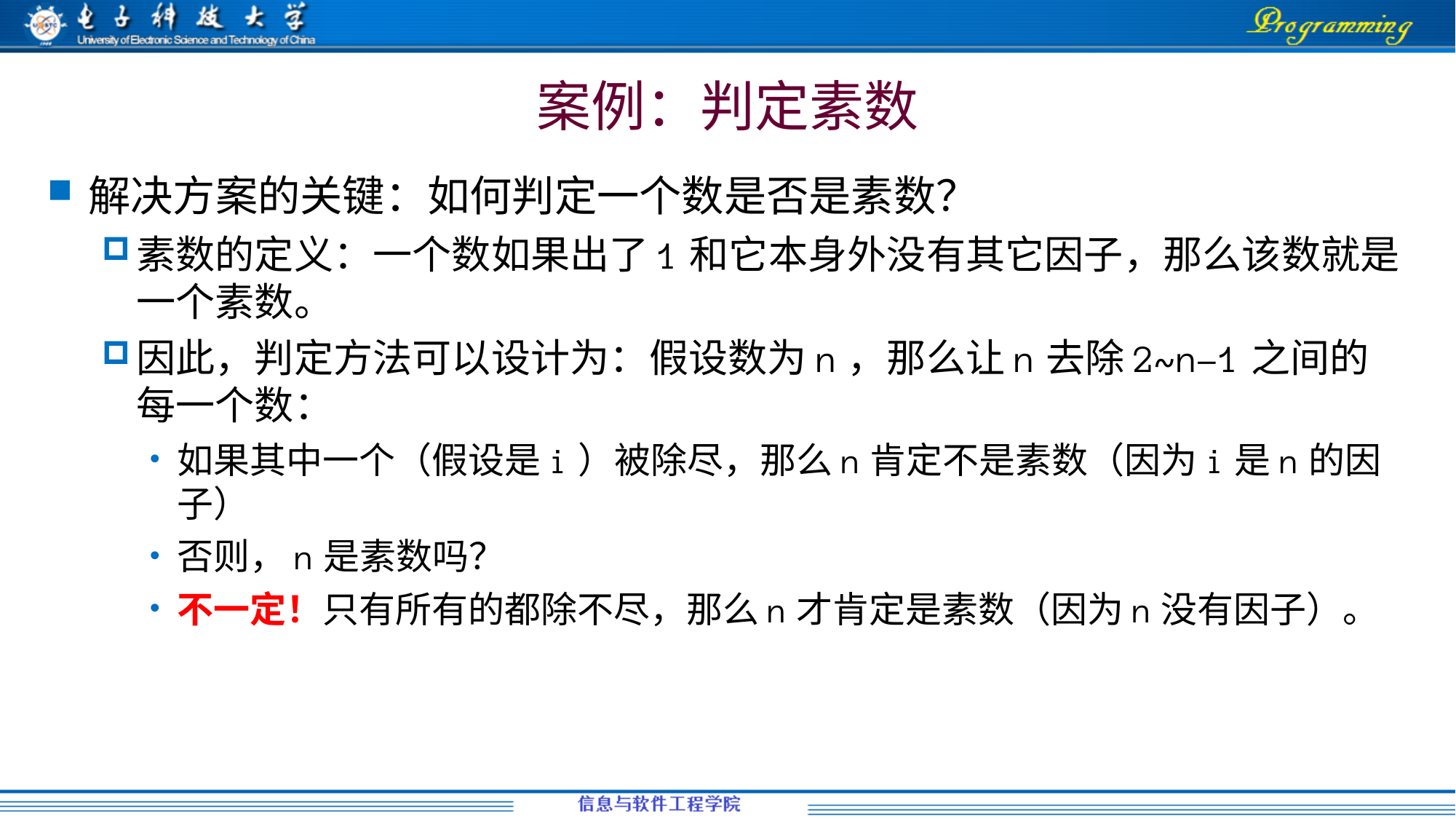

# 案例：判定素数
解决方案的关键：如何判定一个数是否是素数？
素数的定义：一个数如果出了1和它本身外没有其它因子，那么该数就是一个素数。
因此，判定方法可以设计为：假设数为n，那么让n去除2~n-1之间的每一个数：
如果其中一个（假设是i）被除尽，那么n肯定不是素数（因为i是n的因子）
否则，n是素数吗？
不一定！只有所有的都除不尽，那么n才肯定是素数（因为n没有因子）。